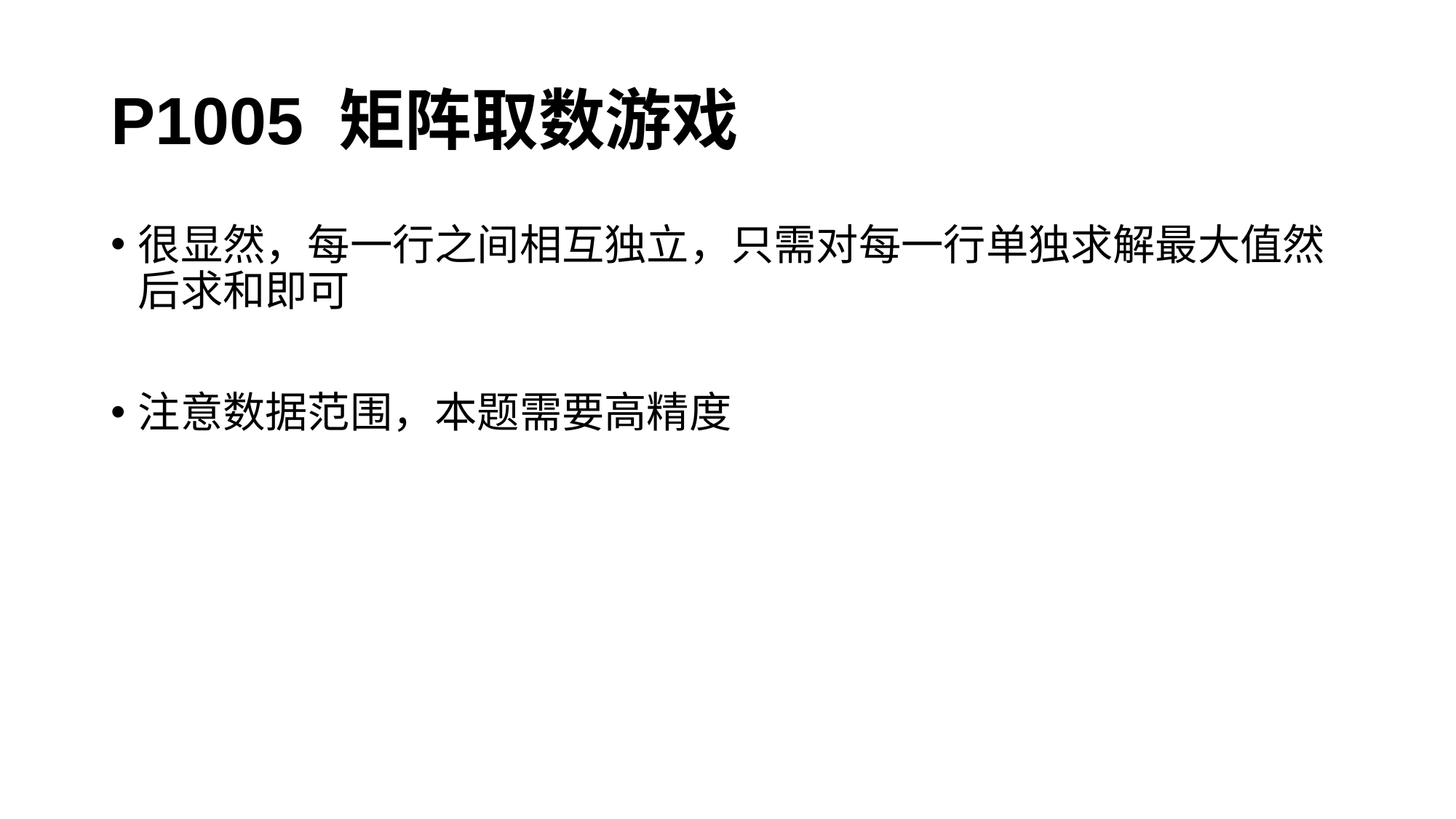

# P1005 矩阵取数游戏
很显然，每一行之间相互独立，只需对每一行单独求解最大值然后求和即可

注意数据范围，本题需要高精度